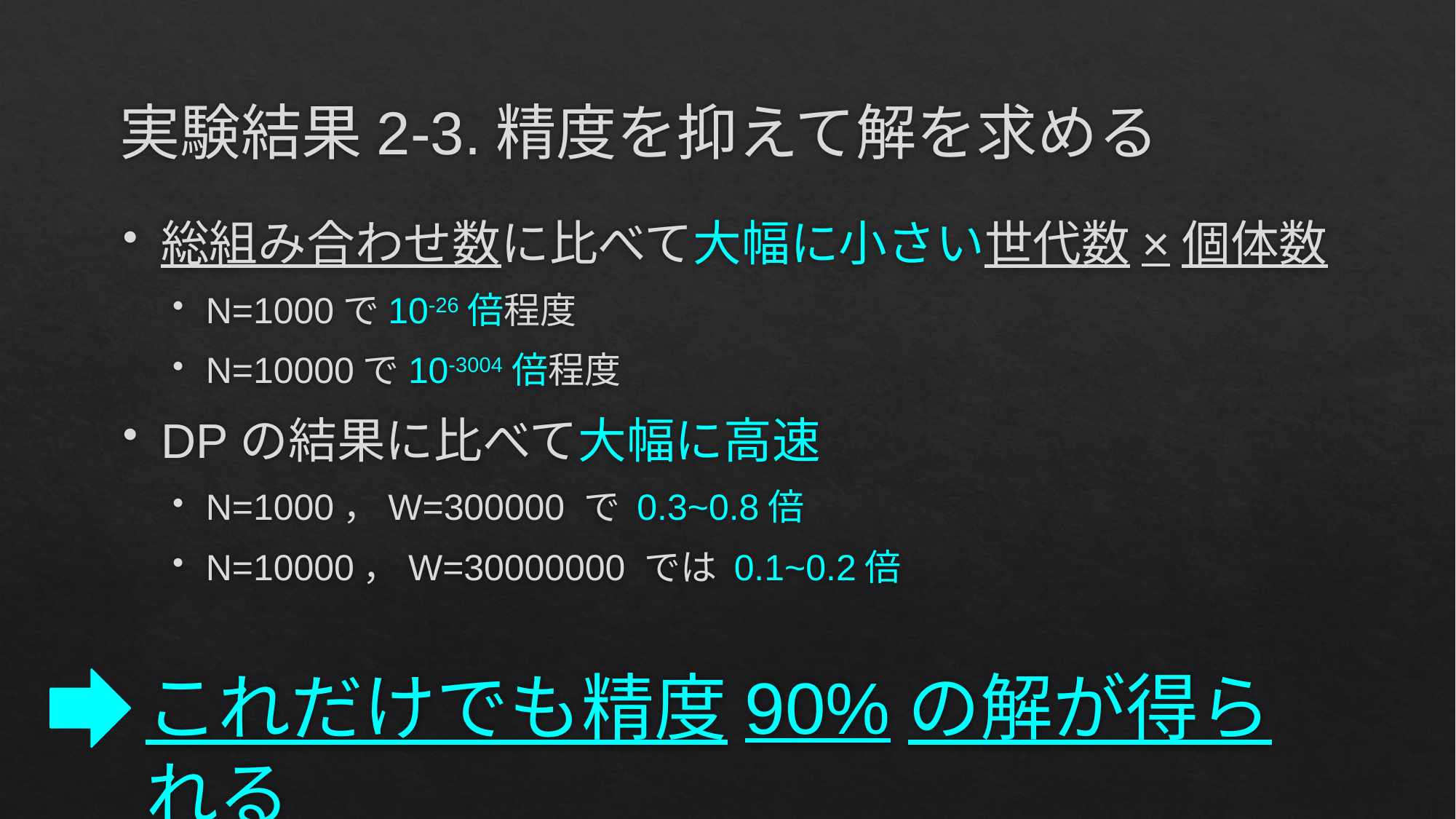

# 実験結果2-3.精度を抑えて解を求める
総組み合わせ数に比べて大幅に小さい世代数×個体数
N=1000で10-26倍程度
N=10000で10-3004倍程度
DPの結果に比べて大幅に高速
N=1000，W=300000 で 0.3~0.8倍
N=10000，W=30000000 では 0.1~0.2倍

これだけでも精度90%の解が得られる